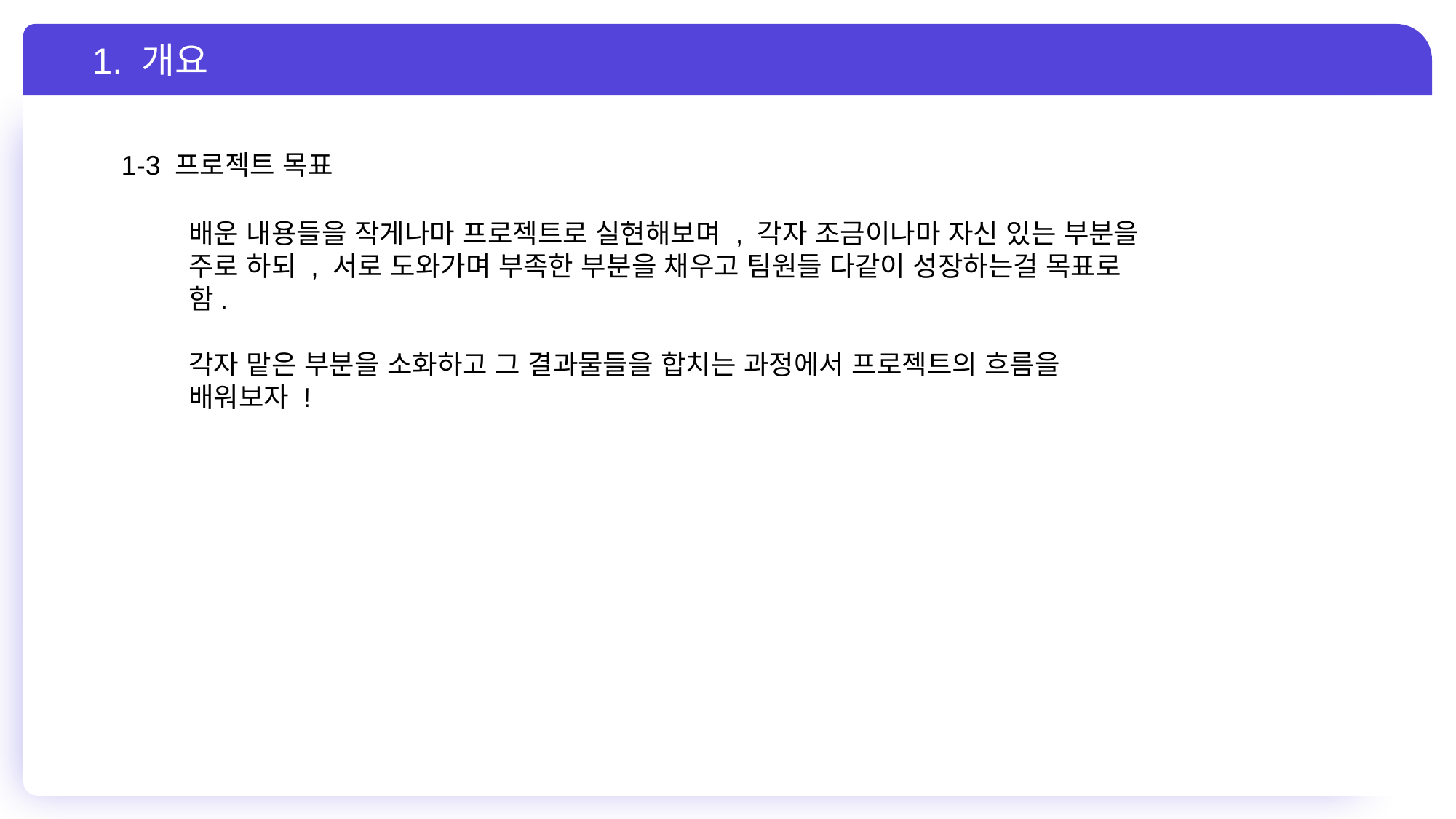

1. 개요

1-3 프로젝트 목표
배운 내용들을 작게나마 프로젝트로 실현해보며 , 각자 조금이나마 자신 있는 부분을 주로 하되 , 서로 도와가며 부족한 부분을 채우고 팀원들 다같이 성장하는걸 목표로 함.

각자 맡은 부분을 소화하고 그 결과물들을 합치는 과정에서 프로젝트의 흐름을 배워보자 !
01
01